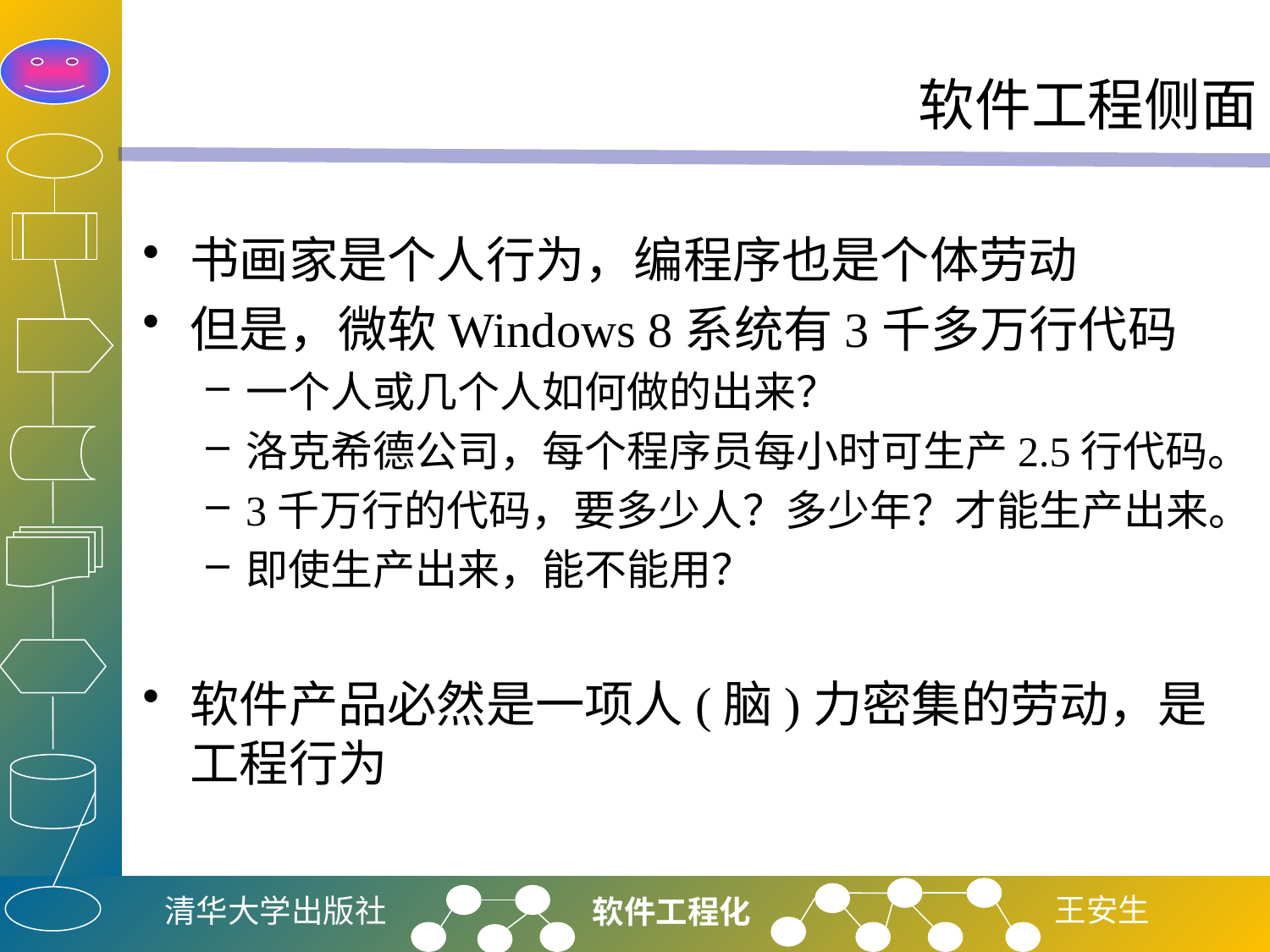

#
软件工程侧面
书画家是个人行为，编程序也是个体劳动
但是，微软Windows 8系统有3千多万行代码
一个人或几个人如何做的出来？
洛克希德公司，每个程序员每小时可生产2.5行代码。
3千万行的代码，要多少人？多少年？才能生产出来。
即使生产出来，能不能用？

软件产品必然是一项人(脑)力密集的劳动，是工程行为